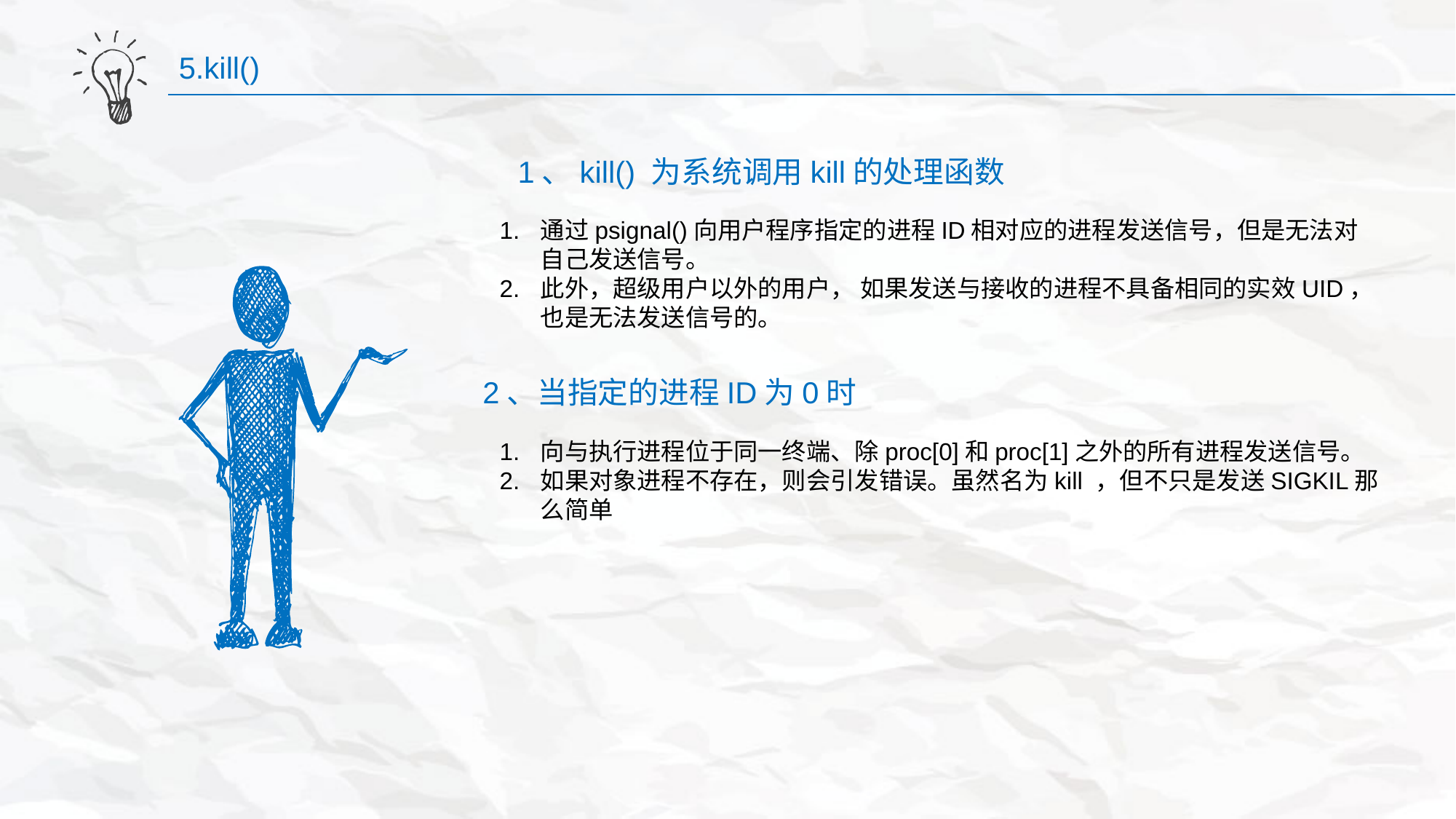

5.kill()
1、kill() 为系统调用kill的处理函数
通过psignal()向用户程序指定的进程ID相对应的进程发送信号，但是无法对自己发送信号。
此外，超级用户以外的用户， 如果发送与接收的进程不具备相同的实效UID，也是无法发送信号的。
2、当指定的进程ID为0时
向与执行进程位于同一终端、除proc[0]和proc[1]之外的所有进程发送信号。
如果对象进程不存在，则会引发错误。虽然名为kill ，但不只是发送SIGKIL那么简单